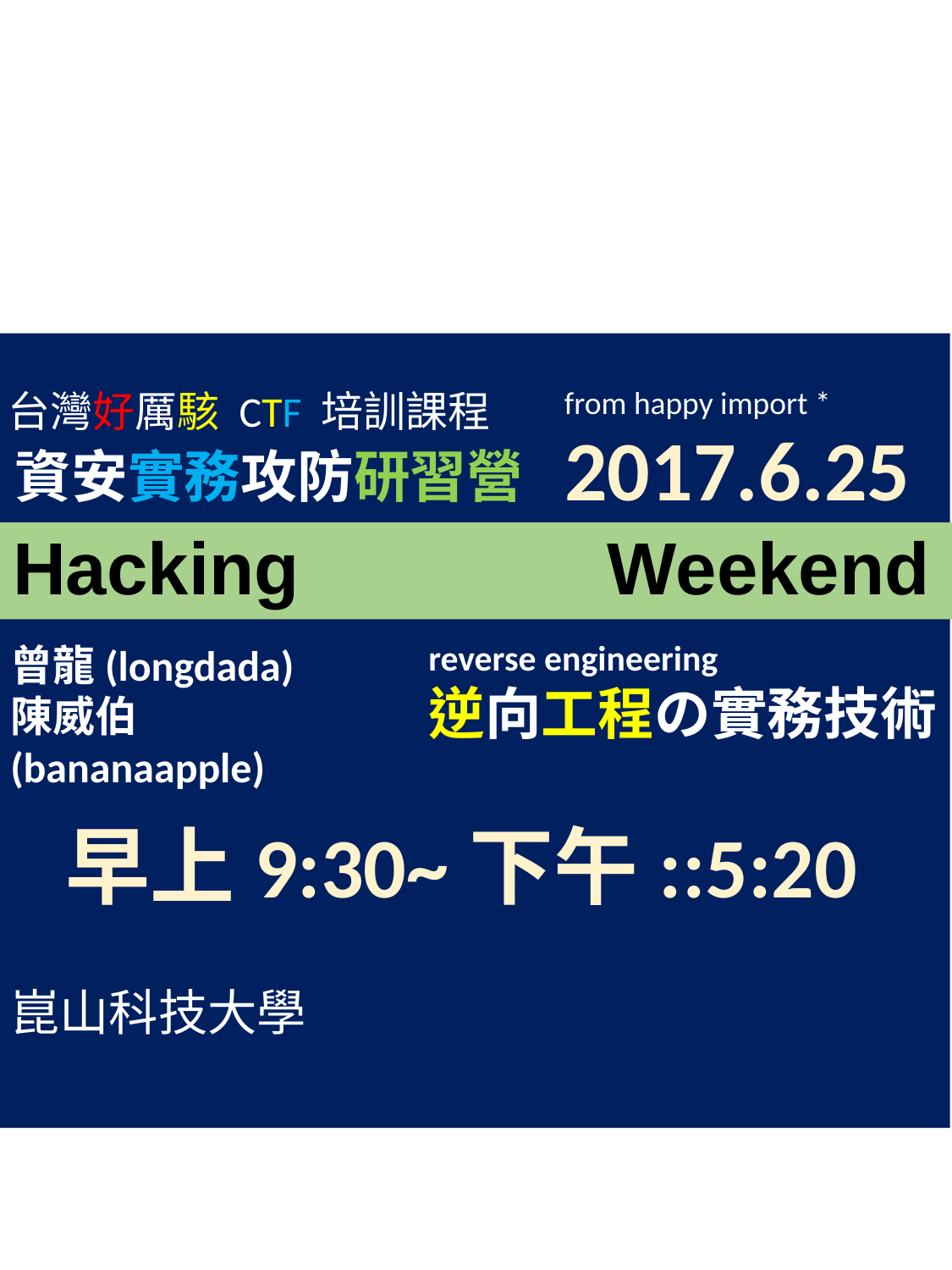

# 崑山科技大學
from happy import *
台灣好厲駭 CTF 培訓課程
2017.6.25
資安實務攻防研習營
Hacking               Weekend
reverse engineering
逆向工程の實務技術
曾龍(longdada)
陳威伯(bananaapple)
早上9:30~下午::5:20